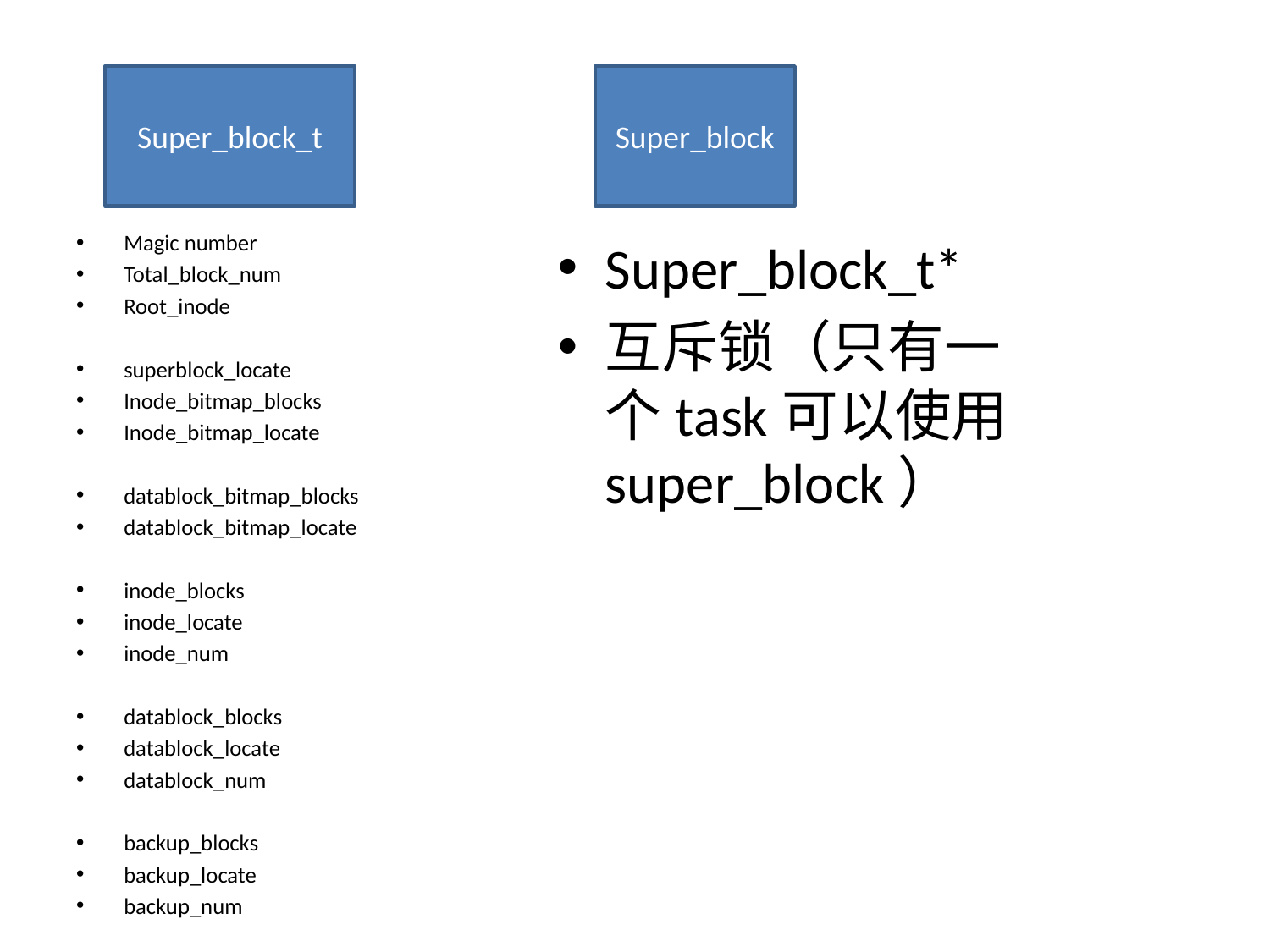

#
Super_block_t
Super_block
Magic number
Total_block_num
Root_inode

superblock_locate
Inode_bitmap_blocks
Inode_bitmap_locate

datablock_bitmap_blocks
datablock_bitmap_locate

inode_blocks
inode_locate
inode_num

datablock_blocks
datablock_locate
datablock_num

backup_blocks
backup_locate
backup_num

Super_block_t*
互斥锁（只有一个task可以使用super_block）